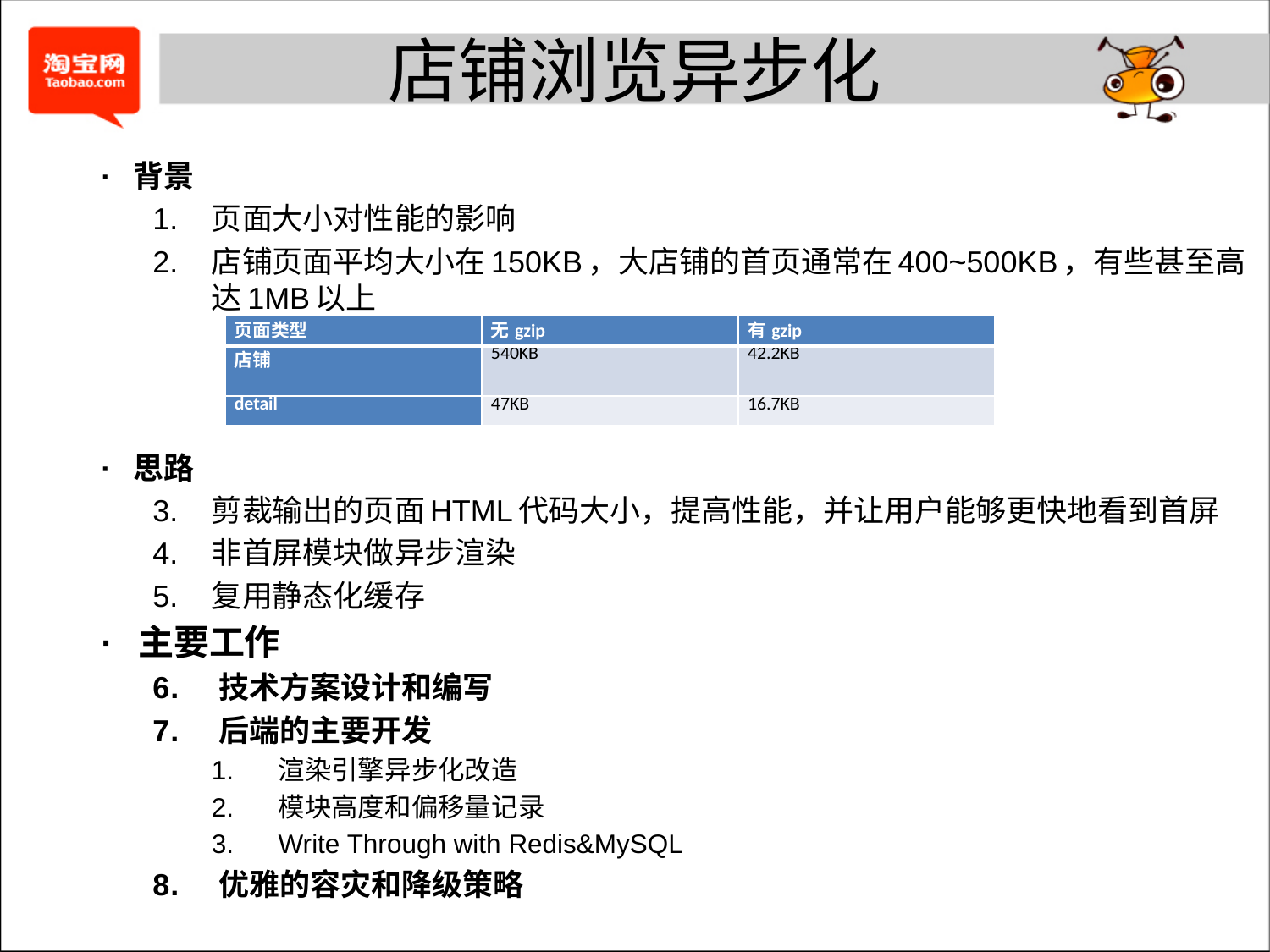

# 店铺浏览异步化
·  背景
页面大小对性能的影响
店铺页面平均大小在150KB，大店铺的首页通常在400~500KB，有些甚至高达1MB以上

·  思路
剪裁输出的页面HTML代码大小，提高性能，并让用户能够更快地看到首屏
非首屏模块做异步渲染
复用静态化缓存
·  主要工作
技术方案设计和编写
后端的主要开发
渲染引擎异步化改造
模块高度和偏移量记录
Write Through with Redis&MySQL
优雅的容灾和降级策略
| 页面类型 | 无gzip | 有gzip |
| --- | --- | --- |
| 店铺 | 540KB | 42.2KB |
| detail | 47KB | 16.7KB |